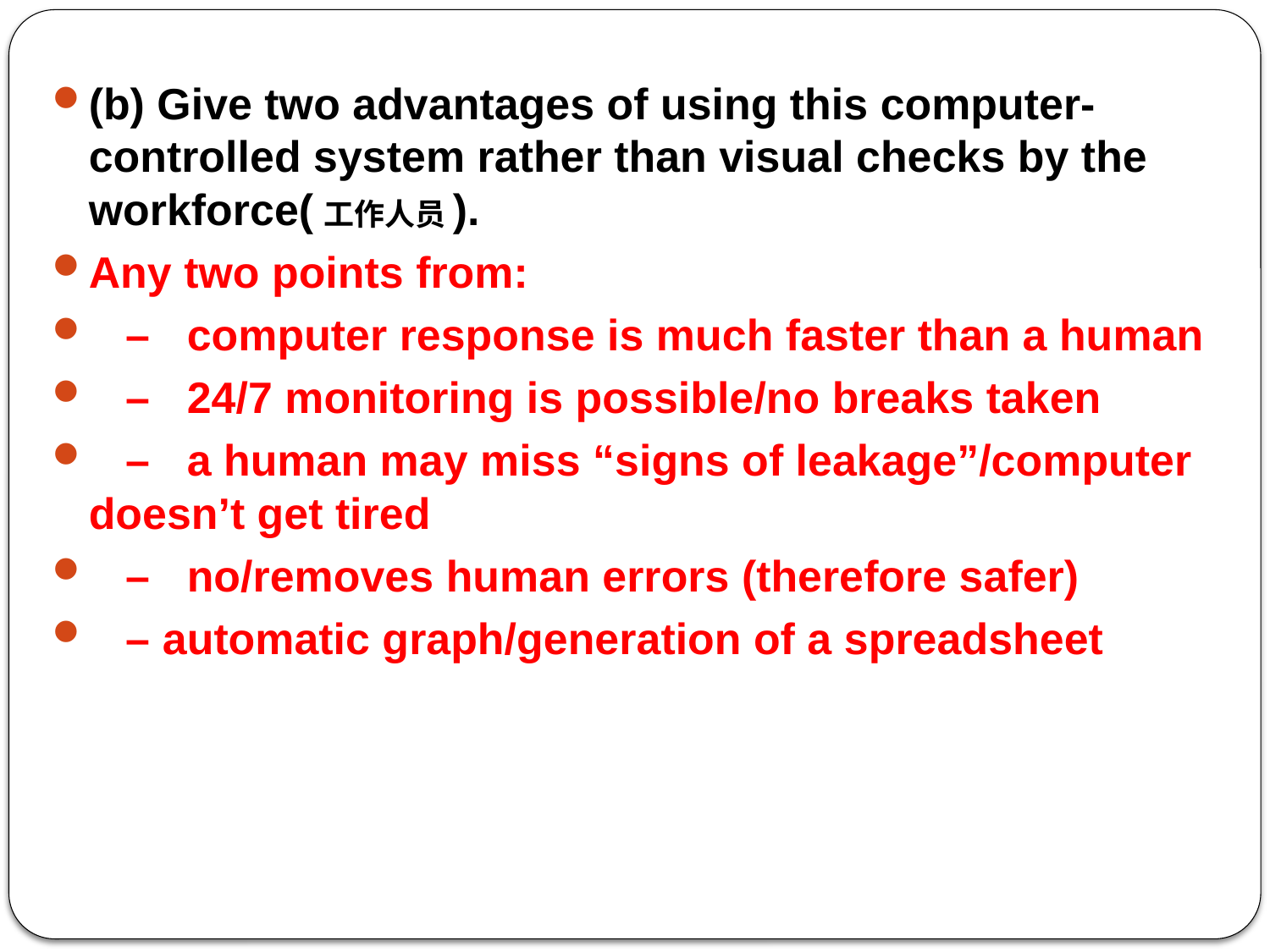

(b) Give two advantages of using this computer-controlled system rather than visual checks by the workforce(工作人员).
Any two points from:
   –   computer response is much faster than a human
   –   24/7 monitoring is possible/no breaks taken
   –   a human may miss “signs of leakage”/computer doesn’t get tired
   –   no/removes human errors (therefore safer)
   – automatic graph/generation of a spreadsheet